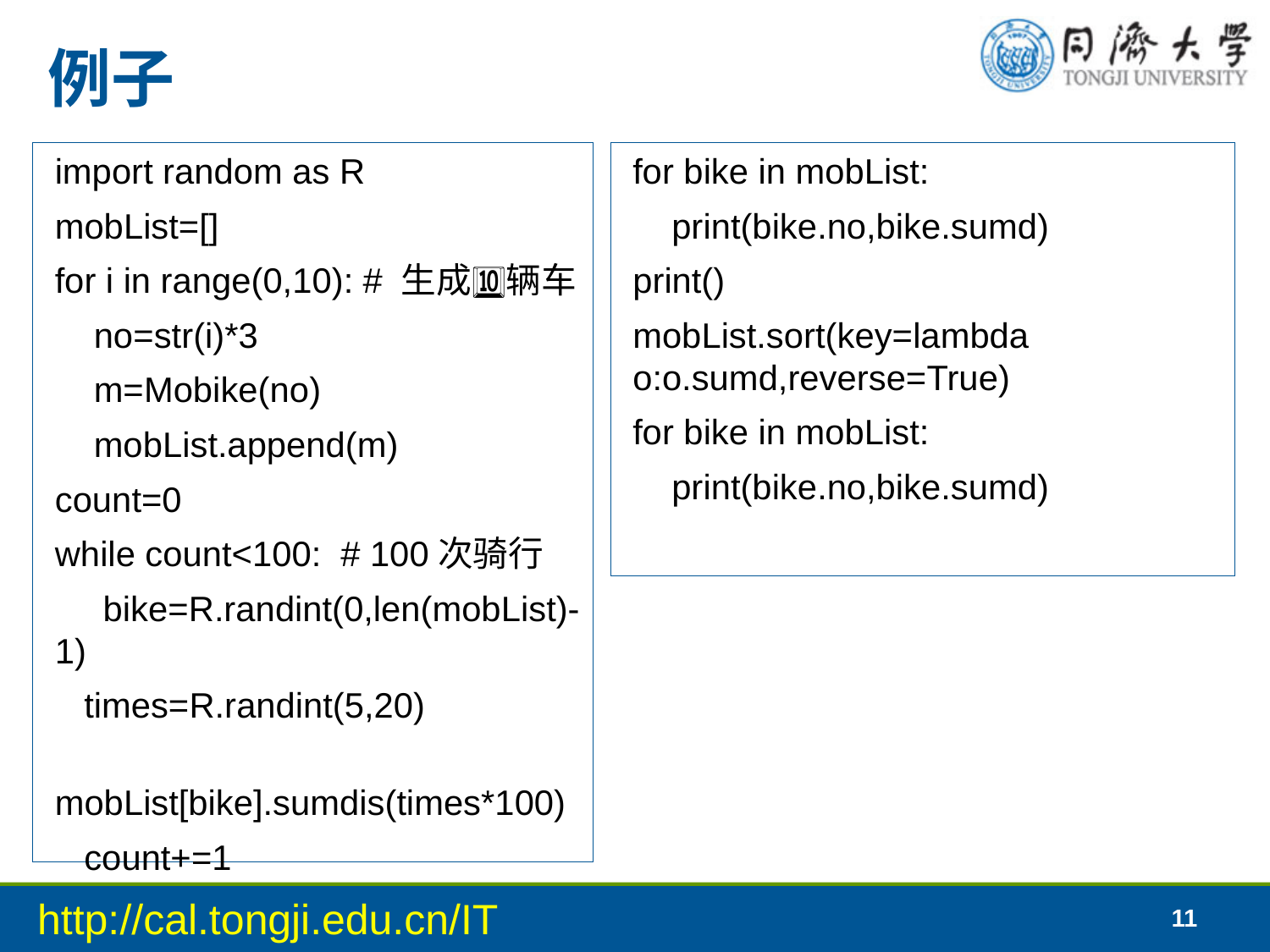

# 例子
import random as R
mobList=[]
for i in range(0,10): # 生成🔟辆车
    no=str(i)*3
    m=Mobike(no)
    mobList.append(m)
count=0
while count<100:  # 100次骑行
   bike=R.randint(0,len(mobList)-1)
   times=R.randint(5,20)
   mobList[bike].sumdis(times*100)
   count+=1

for bike in mobList:
    print(bike.no,bike.sumd)
print()
mobList.sort(key=lambda o:o.sumd,reverse=True)
for bike in mobList:
    print(bike.no,bike.sumd)